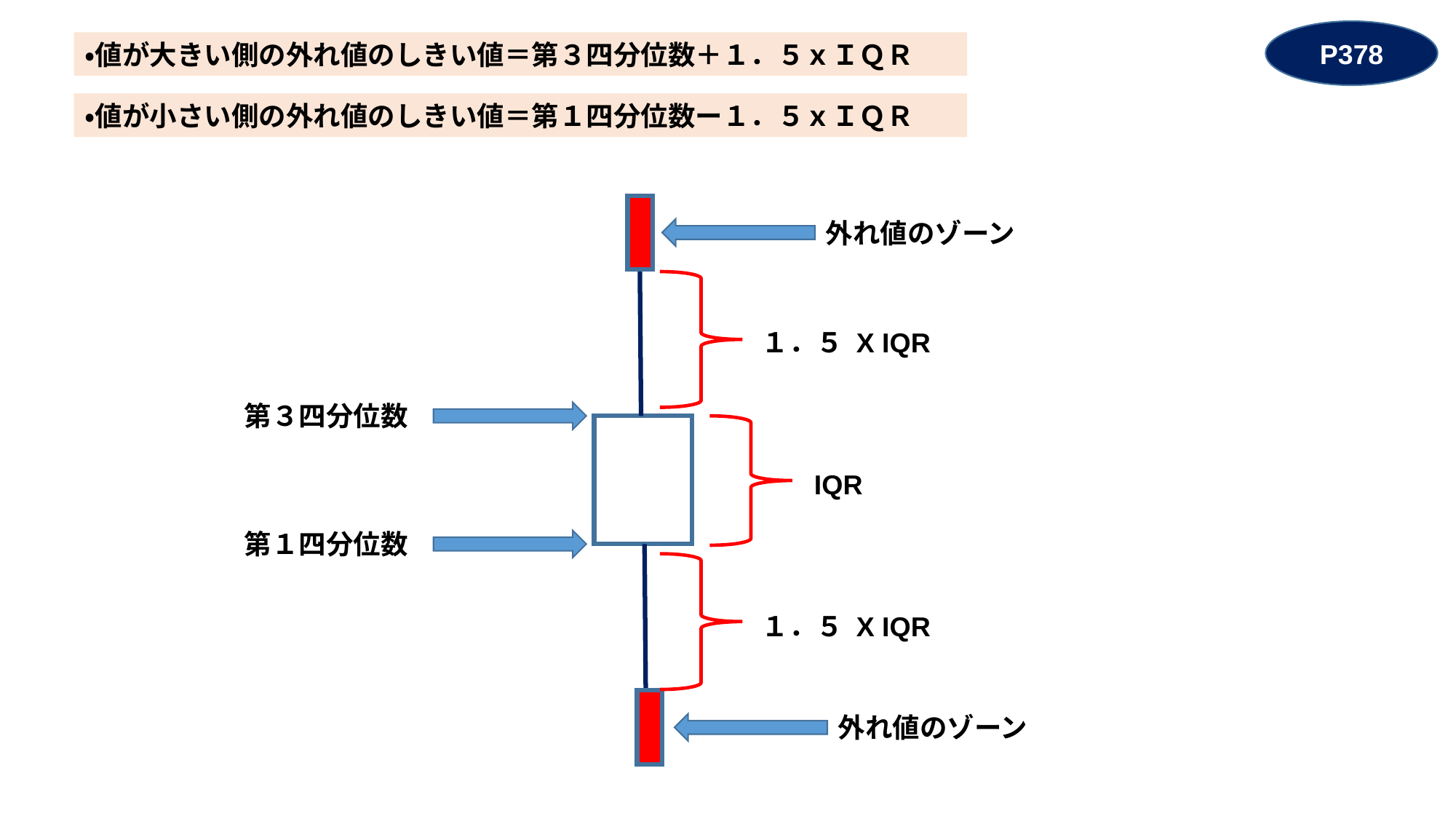

P378
・値が大きい側の外れ値のしきい値＝第３四分位数＋１．５ｘＩＱＲ
・値が小さい側の外れ値のしきい値＝第１四分位数ー１．５ｘＩＱＲ

外れ値のゾーン

１．５ X IQR
第３四分位数

IQR
第１四分位数

１．５ X IQR

外れ値のゾーン